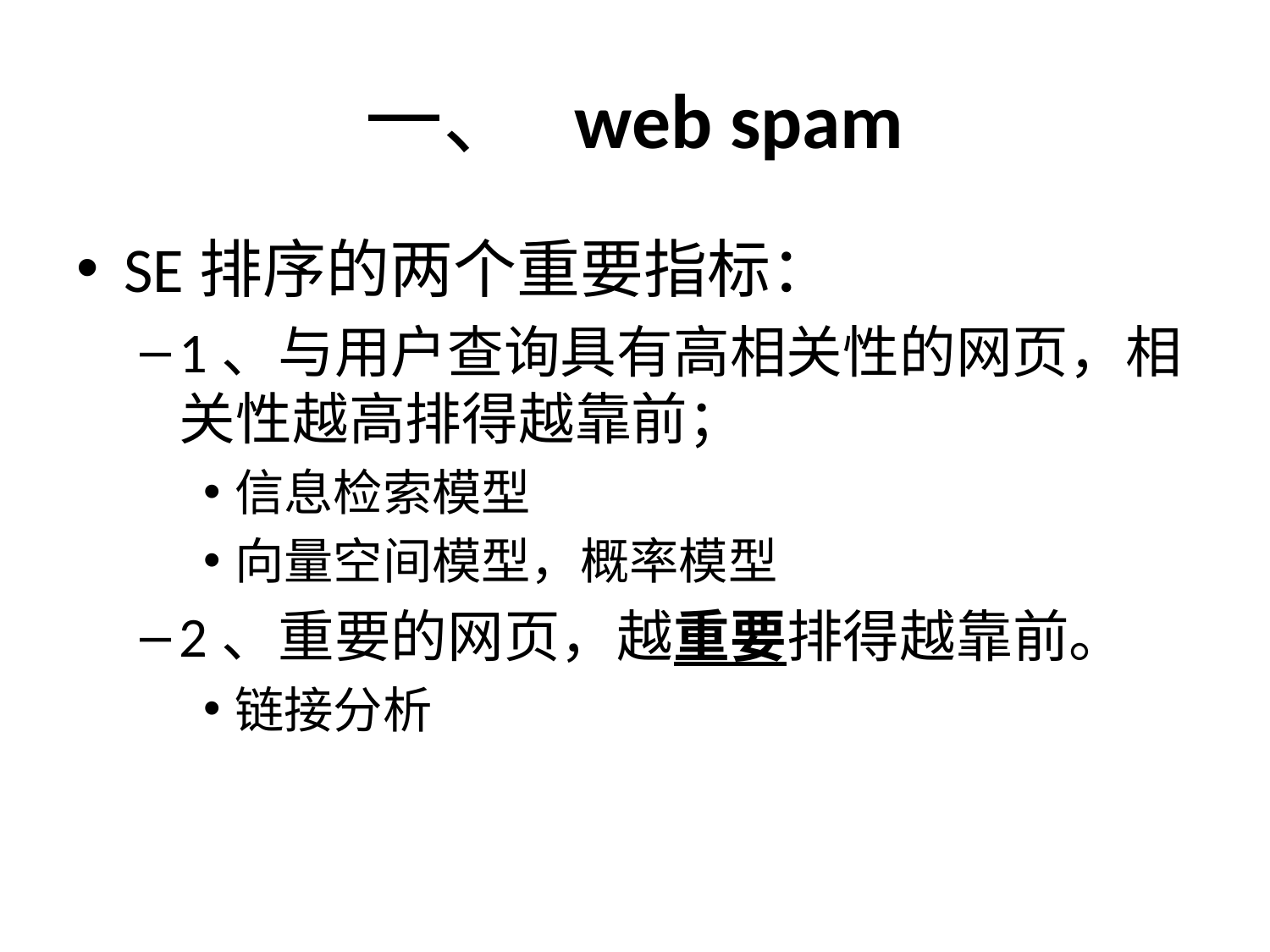

# 一、  web spam
SE排序的两个重要指标：
1、与用户查询具有高相关性的网页，相关性越高排得越靠前；
信息检索模型
向量空间模型，概率模型
2、重要的网页，越重要排得越靠前。
链接分析